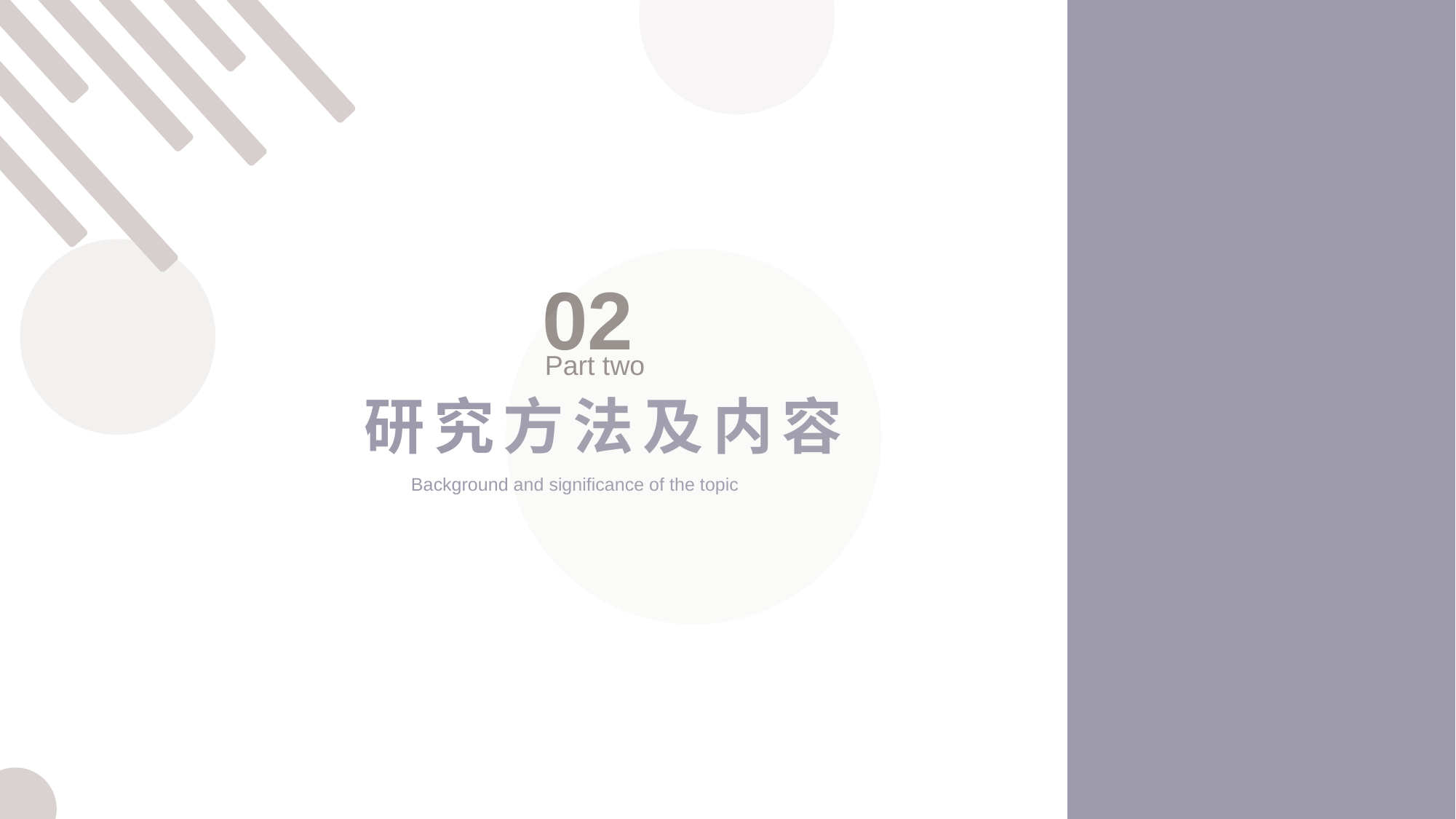

02
Part two
研究方法及内容
Background and significance of the topic